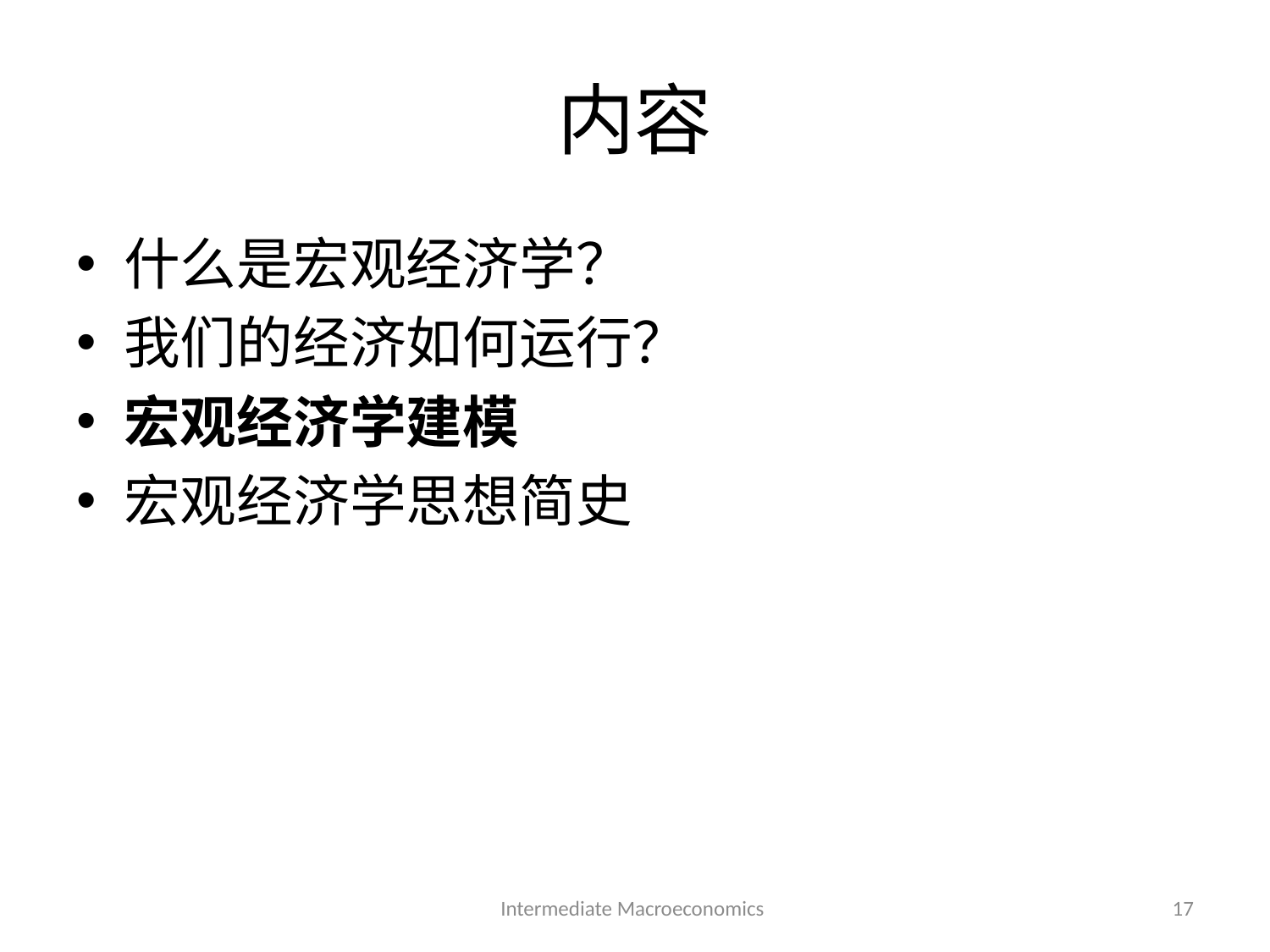

# 内容
什么是宏观经济学？
我们的经济如何运行？
宏观经济学建模
宏观经济学思想简史

Intermediate Macroeconomics
17